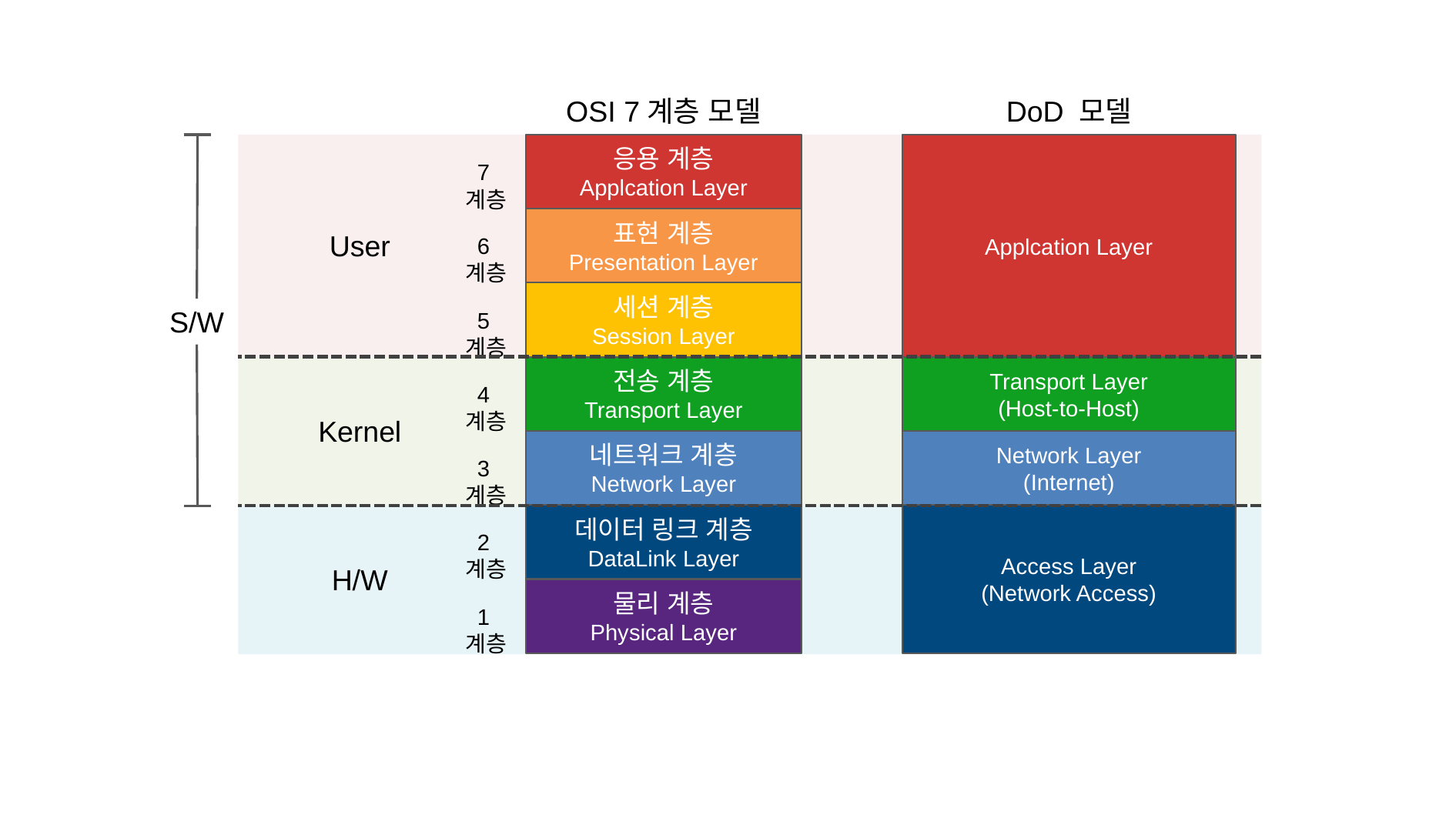

OSI 7계층 모델
DoD 모델

Applcation Layer
응용 계층
Applcation Layer
7계층
표현 계층
Presentation Layer
User
6계층
세션 계층
Session Layer
S/W
5계층

전송 계층
Transport Layer
Transport Layer
(Host-to-Host)
4계층
Kernel
Network Layer
(Internet)
네트워크 계층
Network Layer
3계층
Access Layer
(Network Access)
데이터 링크 계층
DataLink Layer

2계층
H/W
물리 계층
Physical Layer
1계층